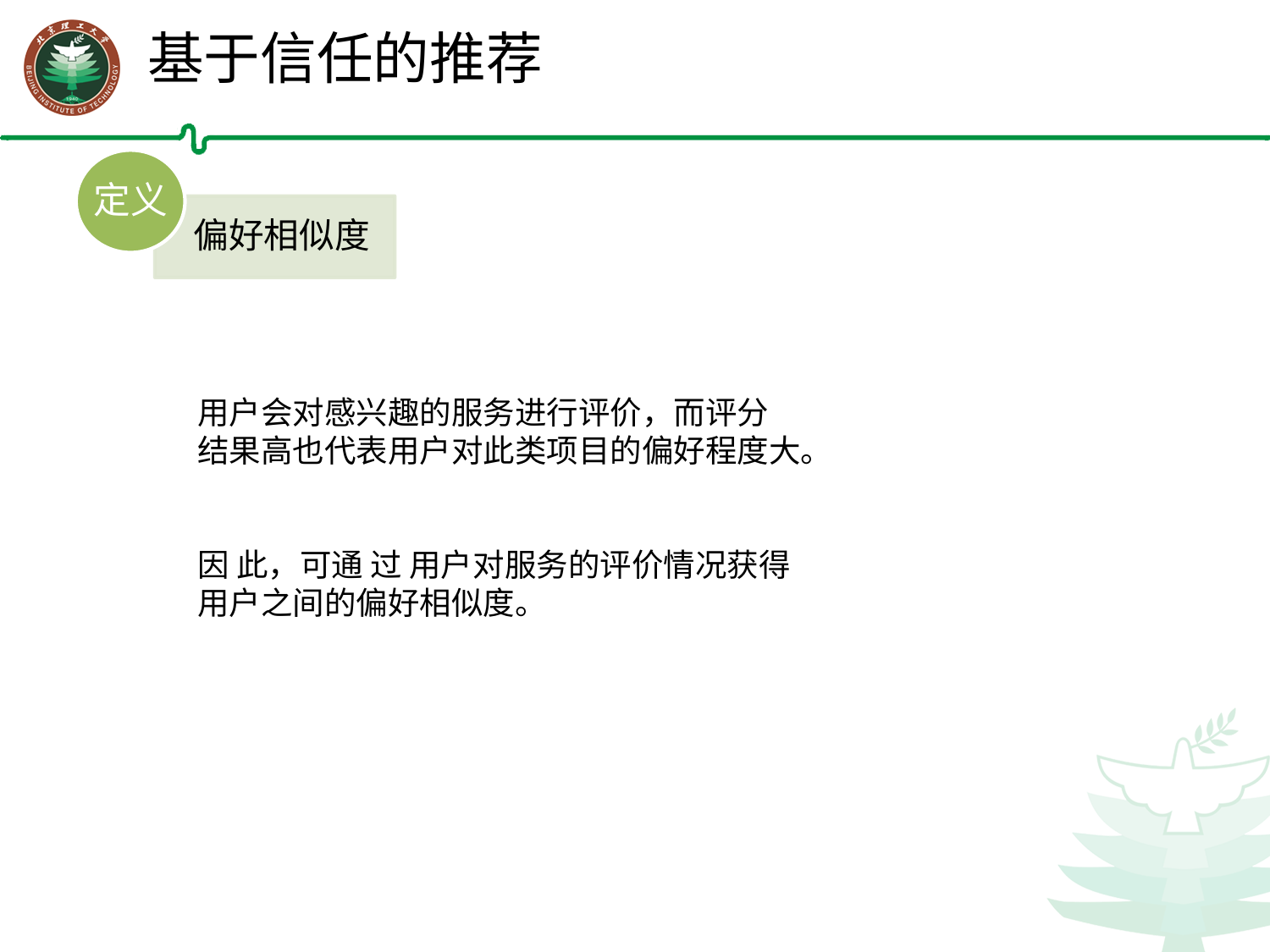

基于信任的推荐
偏好相似度
定义
用户会对感兴趣的服务进行评价，而评分 结果高也代表用户对此类项目的偏好程度大。

因 此，可通 过 用户对服务的评价情况获得用户之间的偏好相似度。